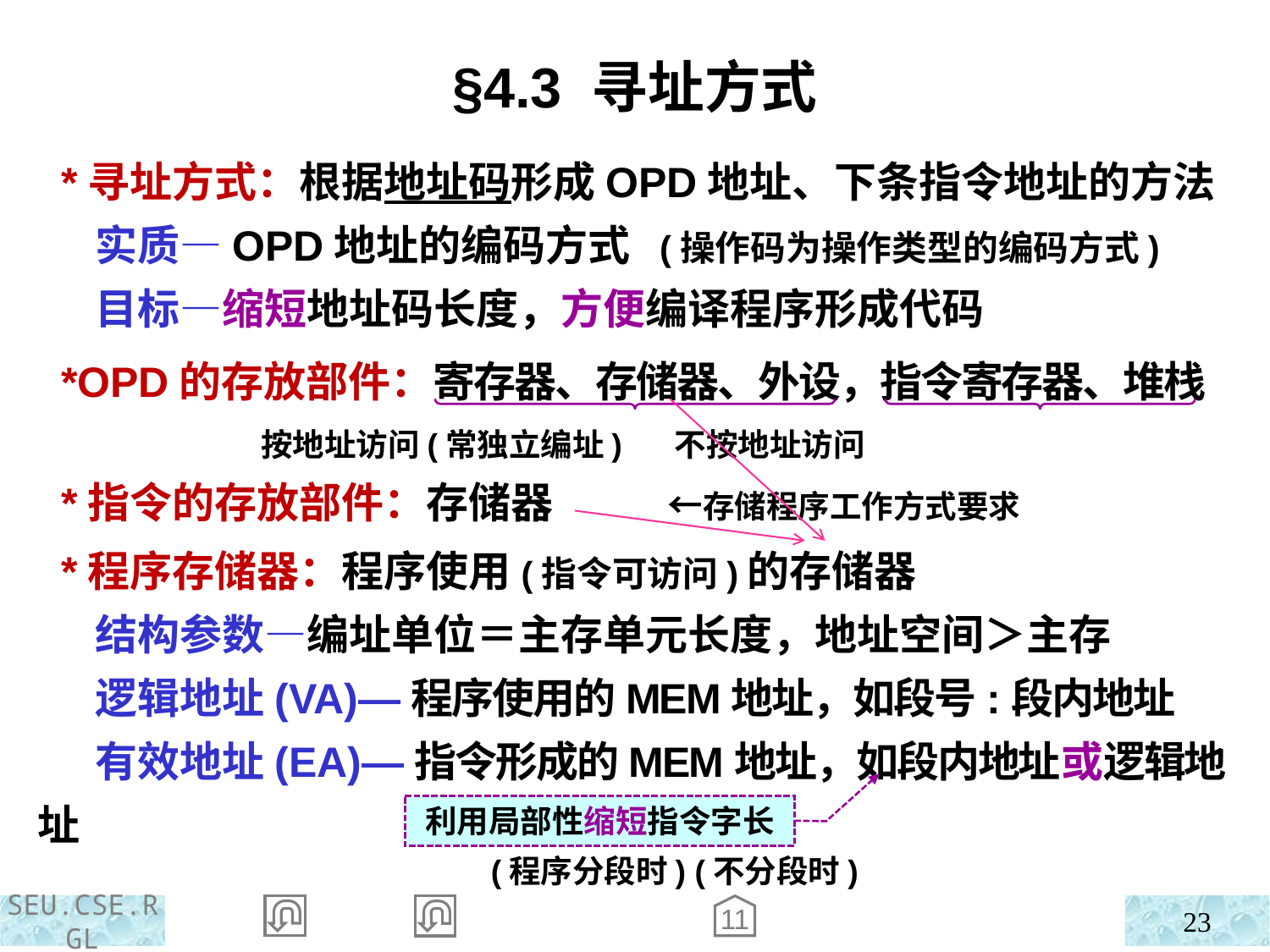

§4.3 寻址方式
  *寻址方式：根据地址码形成OPD地址、下条指令地址的方法
     实质—OPD地址的编码方式  (操作码为操作类型的编码方式)
     目标—缩短地址码长度，方便编译程序形成代码
  *OPD的存放部件：寄存器、存储器、外设，指令寄存器、堆栈
                              按地址访问(常独立编址)     不按地址访问
  *指令的存放部件：存储器            ←存储程序工作方式要求

  *程序存储器：程序使用(指令可访问)的存储器
     结构参数—编址单位＝主存单元长度，地址空间＞主存
     逻辑地址(VA)—程序使用的MEM地址，如段号:段内地址
     有效地址(EA)—指令形成的MEM地址，如段内地址或逻辑地址
                                                   (程序分段时) (不分段时)
利用局部性缩短指令字长

11

23